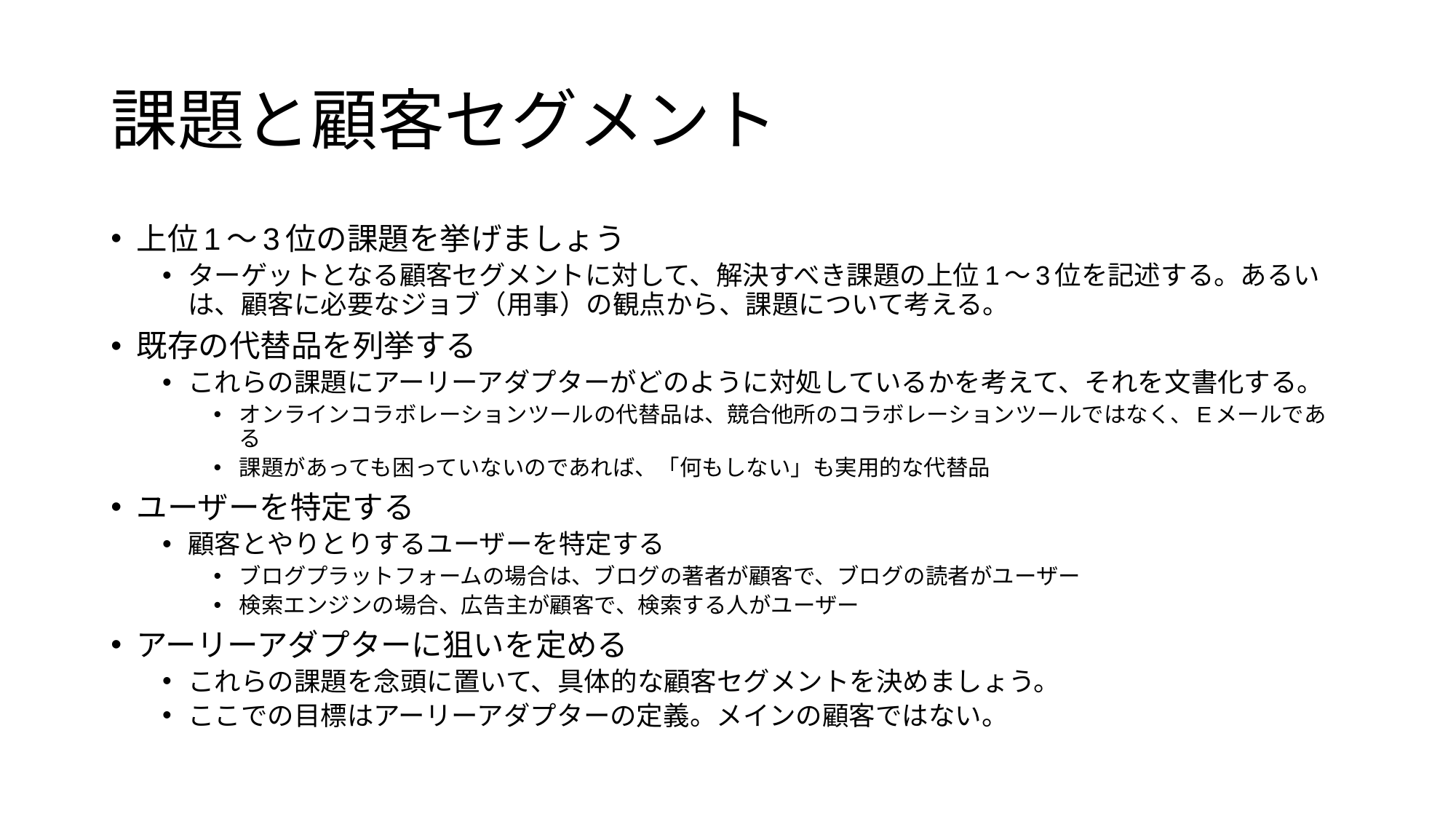

# 課題と顧客セグメント
上位1～3位の課題を挙げましょう
ターゲットとなる顧客セグメントに対して、解決すべき課題の上位1～3位を記述する。あるいは、顧客に必要なジョブ（用事）の観点から、課題について考える。
既存の代替品を列挙する
これらの課題にアーリーアダプターがどのように対処しているかを考えて、それを文書化する。
オンラインコラボレーションツールの代替品は、競合他所のコラボレーションツールではなく、Eメールである
課題があっても困っていないのであれば、「何もしない」も実用的な代替品
ユーザーを特定する
顧客とやりとりするユーザーを特定する
ブログプラットフォームの場合は、ブログの著者が顧客で、ブログの読者がユーザー
検索エンジンの場合、広告主が顧客で、検索する人がユーザー
アーリーアダプターに狙いを定める
これらの課題を念頭に置いて、具体的な顧客セグメントを決めましょう。
ここでの目標はアーリーアダプターの定義。メインの顧客ではない。